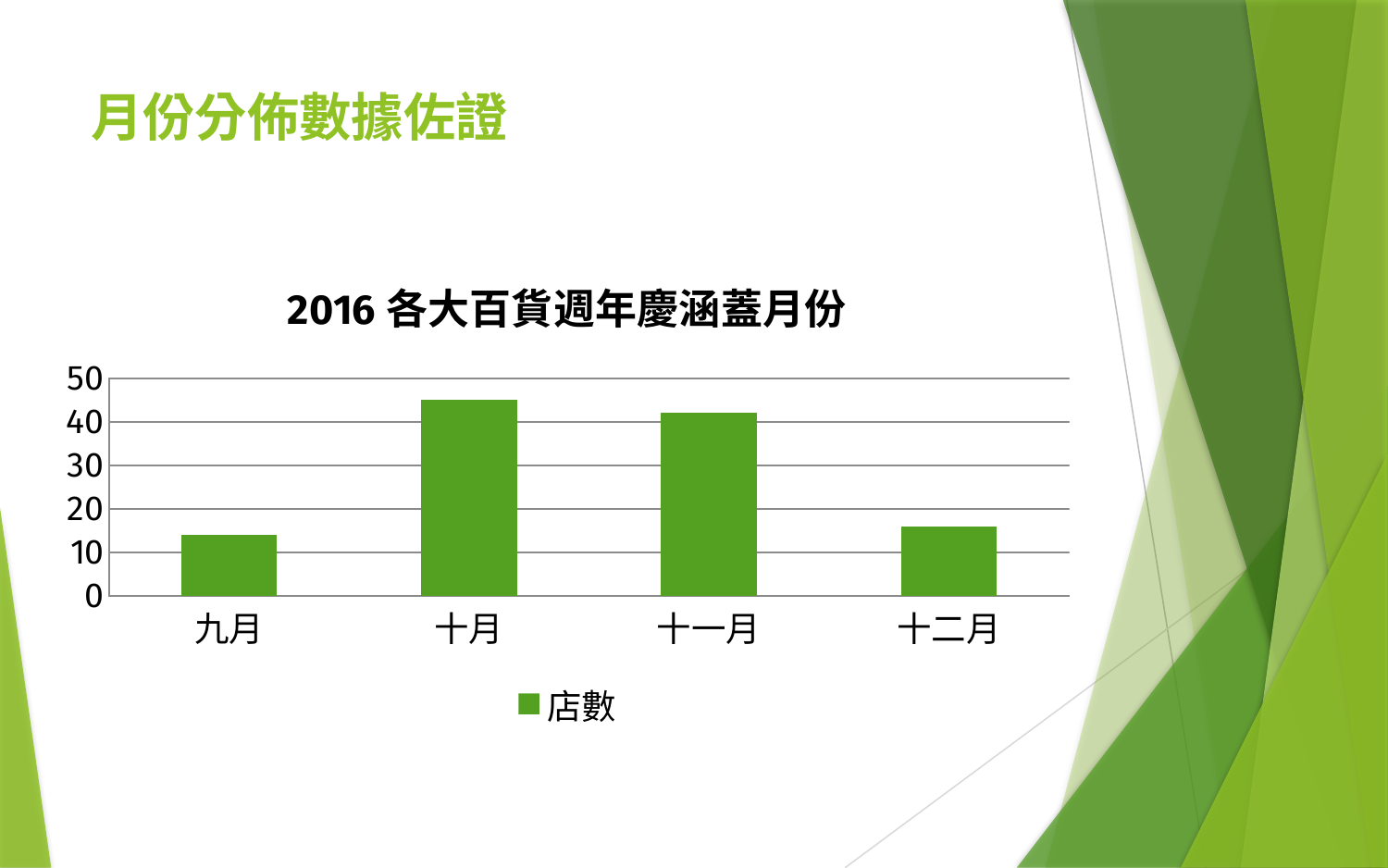

# 月份分佈數據佐證

### Chart: 2016各大百貨週年慶涵蓋月份

| Category |  |
|---|---|
| 九月 | 14.0 |
| 十月 | 45.0 |
| 十一月 | 42.0 |
| 十二月 | 16.0 |